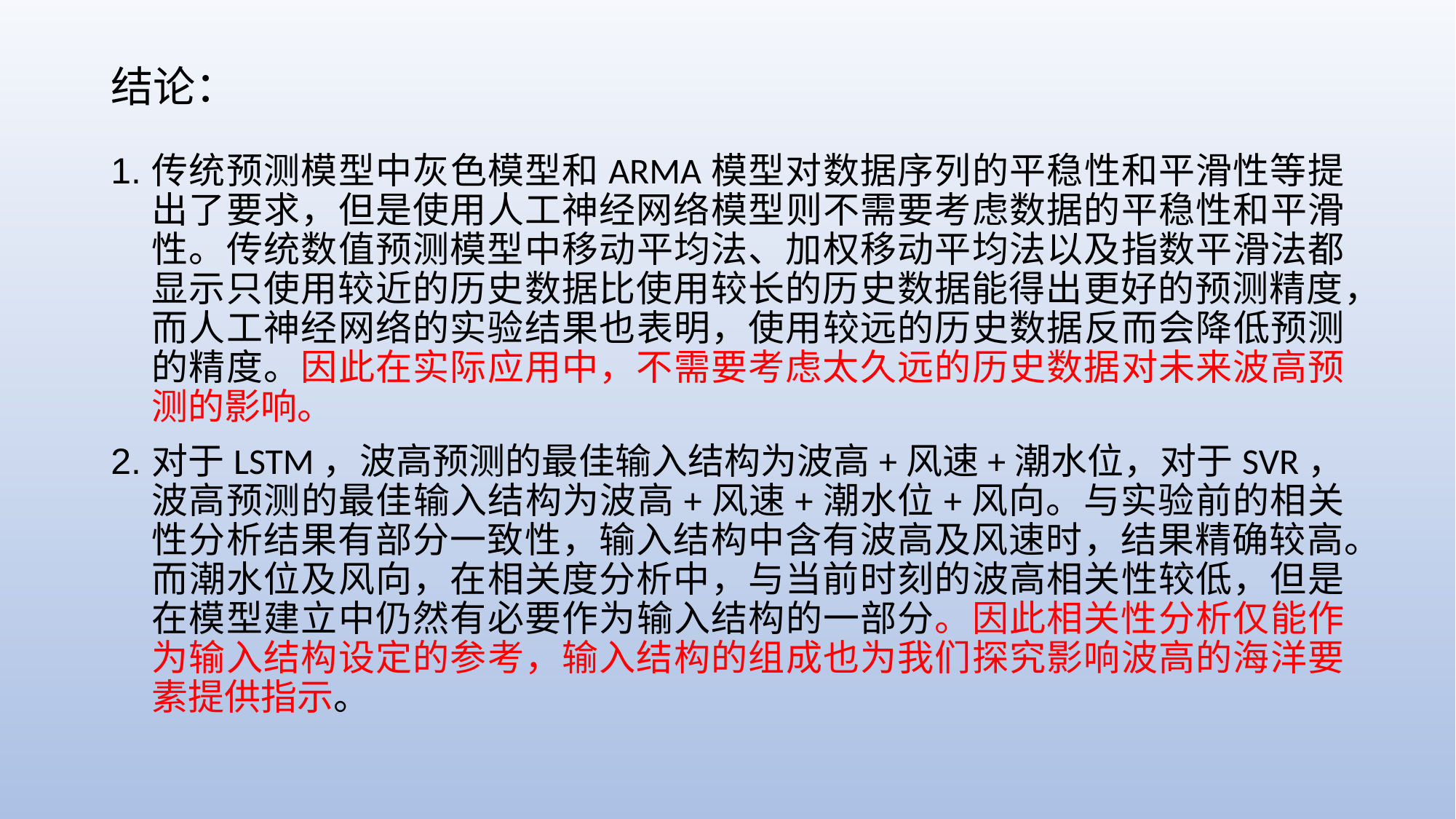

# 结论：
传统预测模型中灰色模型和ARMA模型对数据序列的平稳性和平滑性等提出了要求，但是使用人工神经网络模型则不需要考虑数据的平稳性和平滑性。传统数值预测模型中移动平均法、加权移动平均法以及指数平滑法都显示只使用较近的历史数据比使用较长的历史数据能得出更好的预测精度，而人工神经网络的实验结果也表明，使用较远的历史数据反而会降低预测的精度。因此在实际应用中，不需要考虑太久远的历史数据对未来波高预测的影响。
对于LSTM，波高预测的最佳输入结构为波高+风速+潮水位，对于SVR，波高预测的最佳输入结构为波高+风速+潮水位+风向。与实验前的相关性分析结果有部分一致性，输入结构中含有波高及风速时，结果精确较高。而潮水位及风向，在相关度分析中，与当前时刻的波高相关性较低，但是在模型建立中仍然有必要作为输入结构的一部分。因此相关性分析仅能作为输入结构设定的参考，输入结构的组成也为我们探究影响波高的海洋要素提供指示。